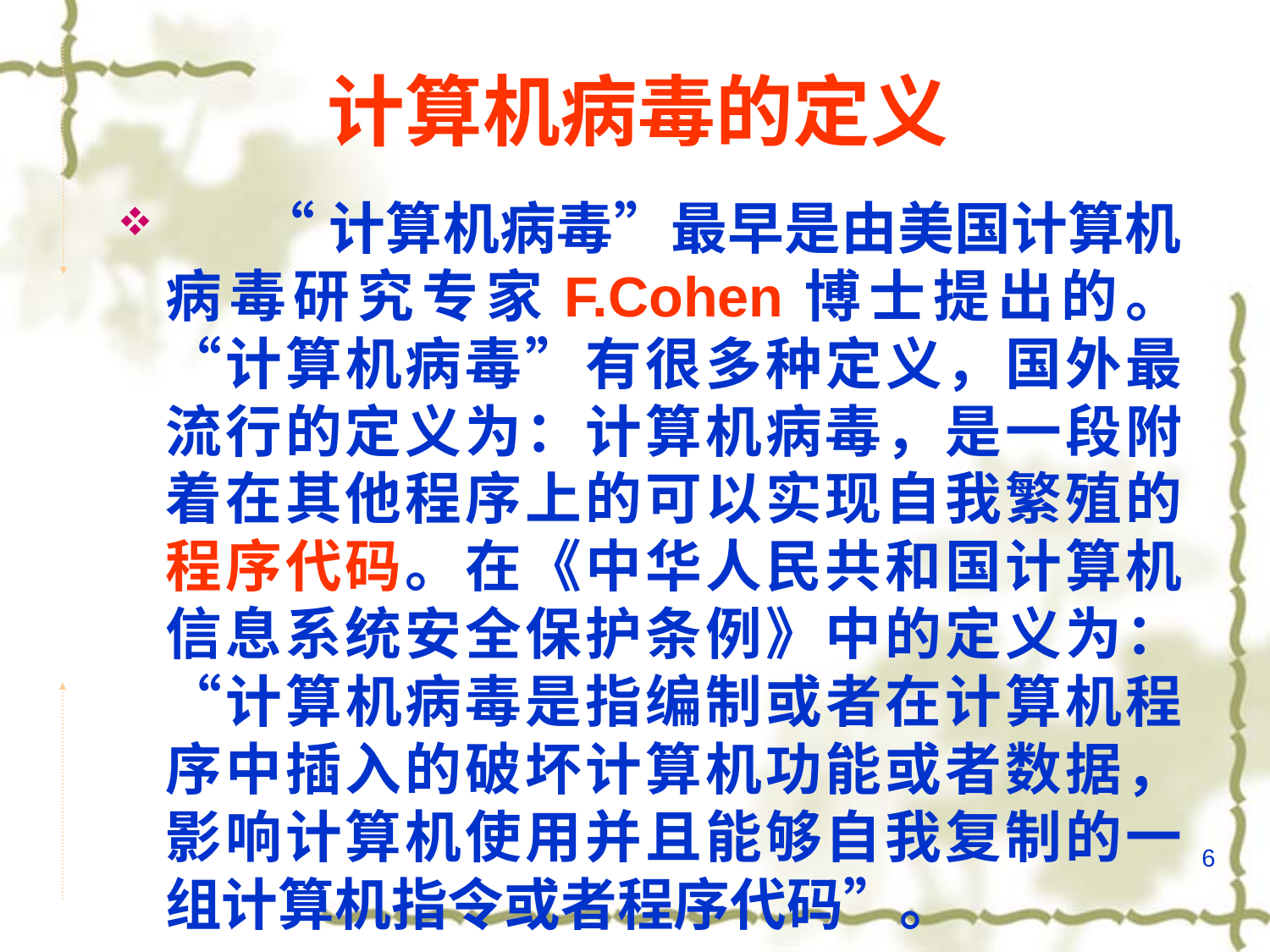

# 计算机病毒的定义
       “计算机病毒”最早是由美国计算机病毒研究专家F.Cohen博士提出的。 “计算机病毒”有很多种定义，国外最流行的定义为：计算机病毒，是一段附着在其他程序上的可以实现自我繁殖的程序代码。在《中华人民共和国计算机信息系统安全保护条例》中的定义为：“计算机病毒是指编制或者在计算机程序中插入的破坏计算机功能或者数据，影响计算机使用并且能够自我复制的一组计算机指令或者程序代码”。
6